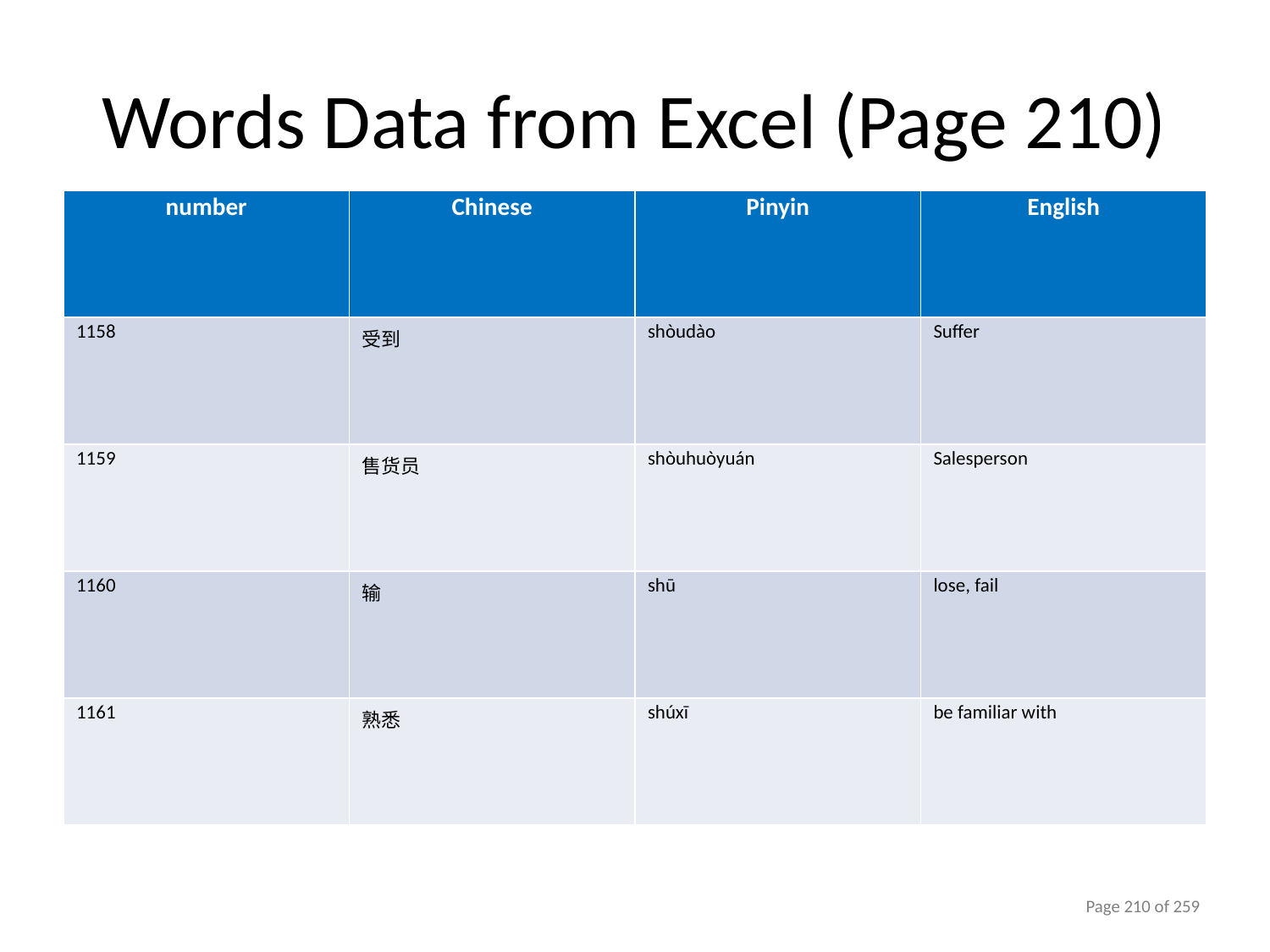

# Words Data from Excel (Page 210)
| number | Chinese | Pinyin | English |
| --- | --- | --- | --- |
| 1158 | 受到 | shòudào | Suffer |
| 1159 | 售货员 | shòuhuòyuán | Salesperson |
| 1160 | 输 | shū | lose, fail |
| 1161 | 熟悉 | shúxī | be familiar with |

Page 210 of 259